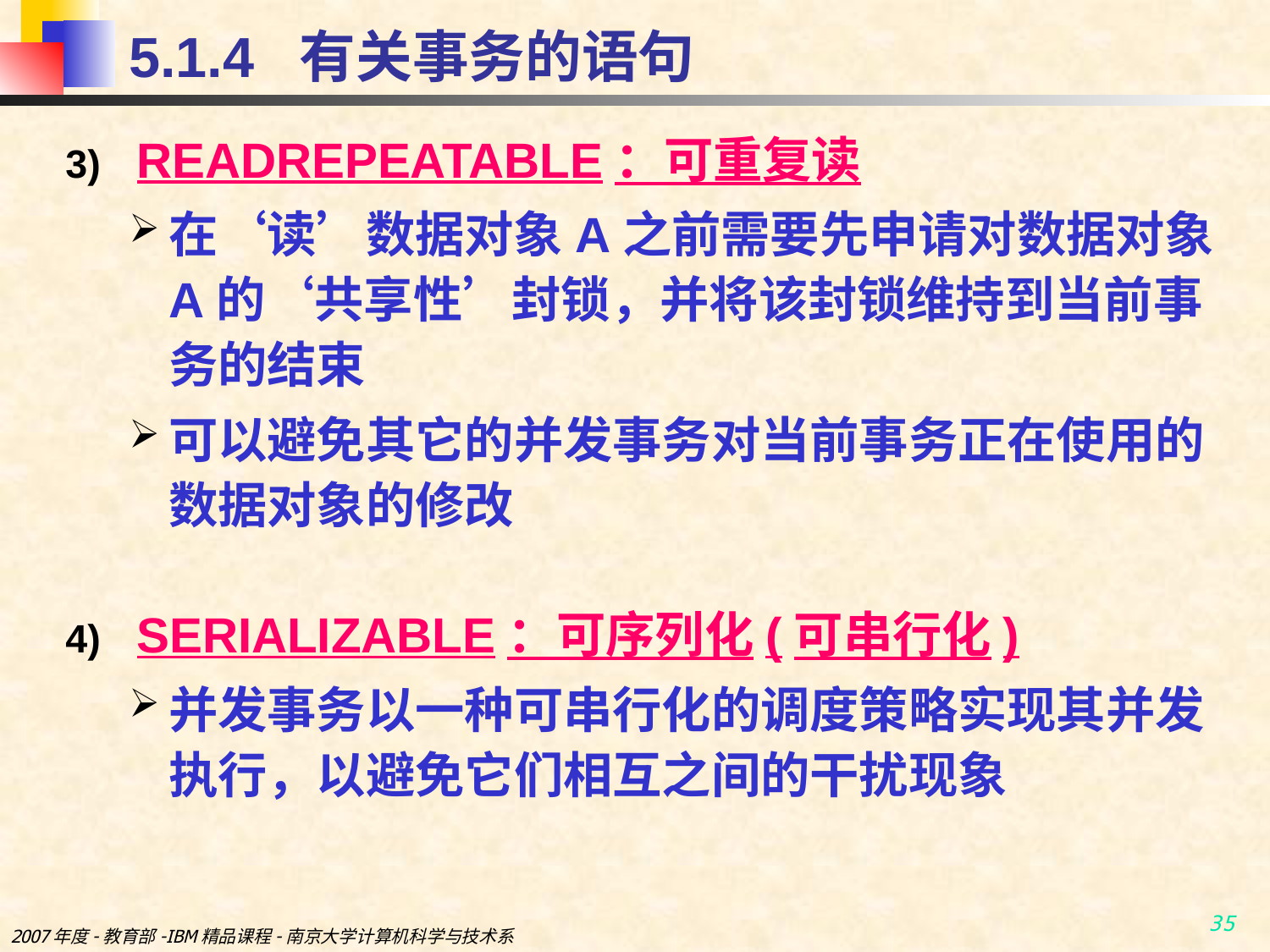

# 5.1.4  有关事务的语句
READREPEATABLE：可重复读
在‘读’数据对象A之前需要先申请对数据对象A的‘共享性’封锁，并将该封锁维持到当前事务的结束
可以避免其它的并发事务对当前事务正在使用的数据对象的修改

SERIALIZABLE：可序列化(可串行化)
并发事务以一种可串行化的调度策略实现其并发执行，以避免它们相互之间的干扰现象
35